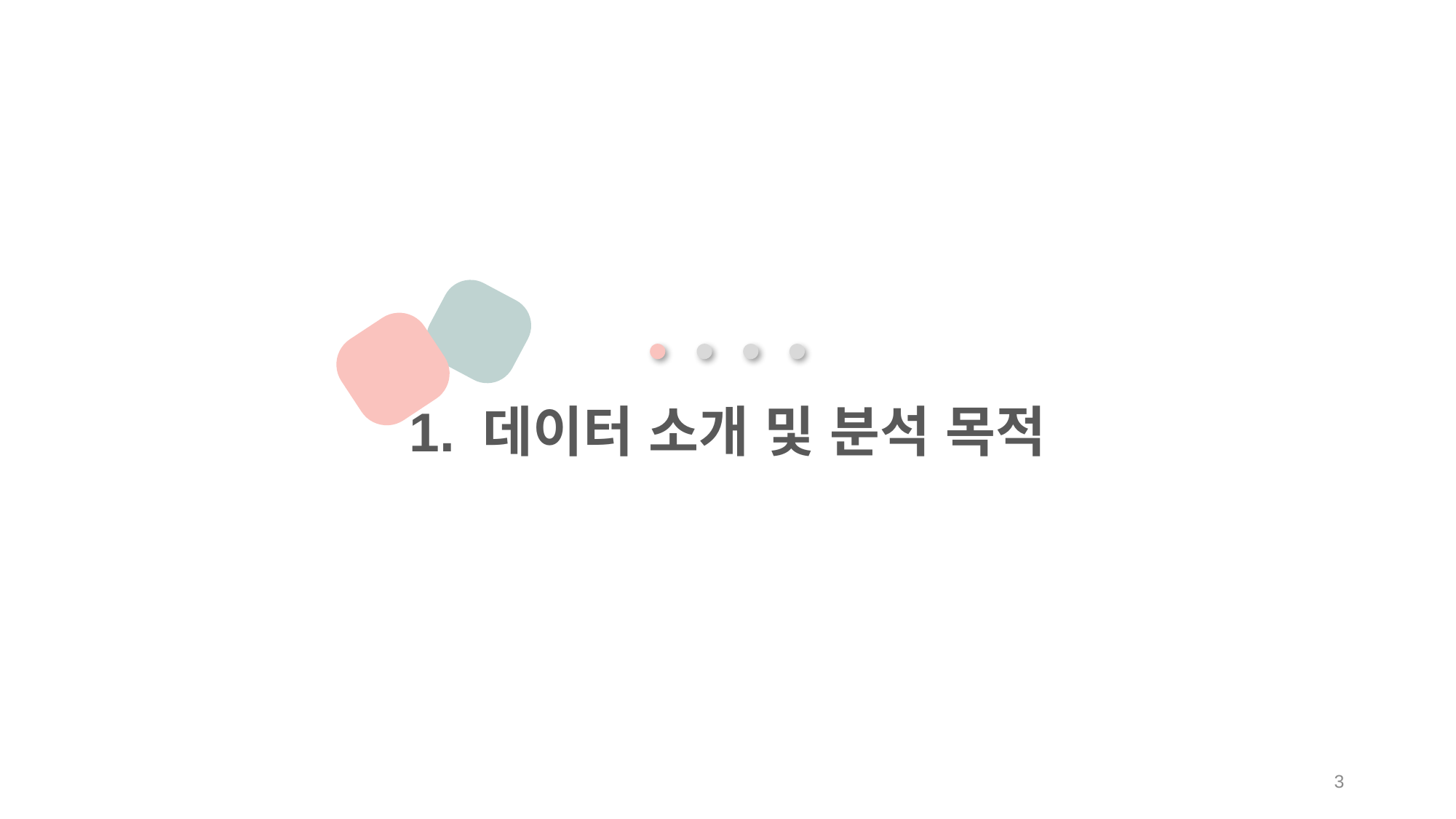

1. 데이터 소개 및 분석 목적
3